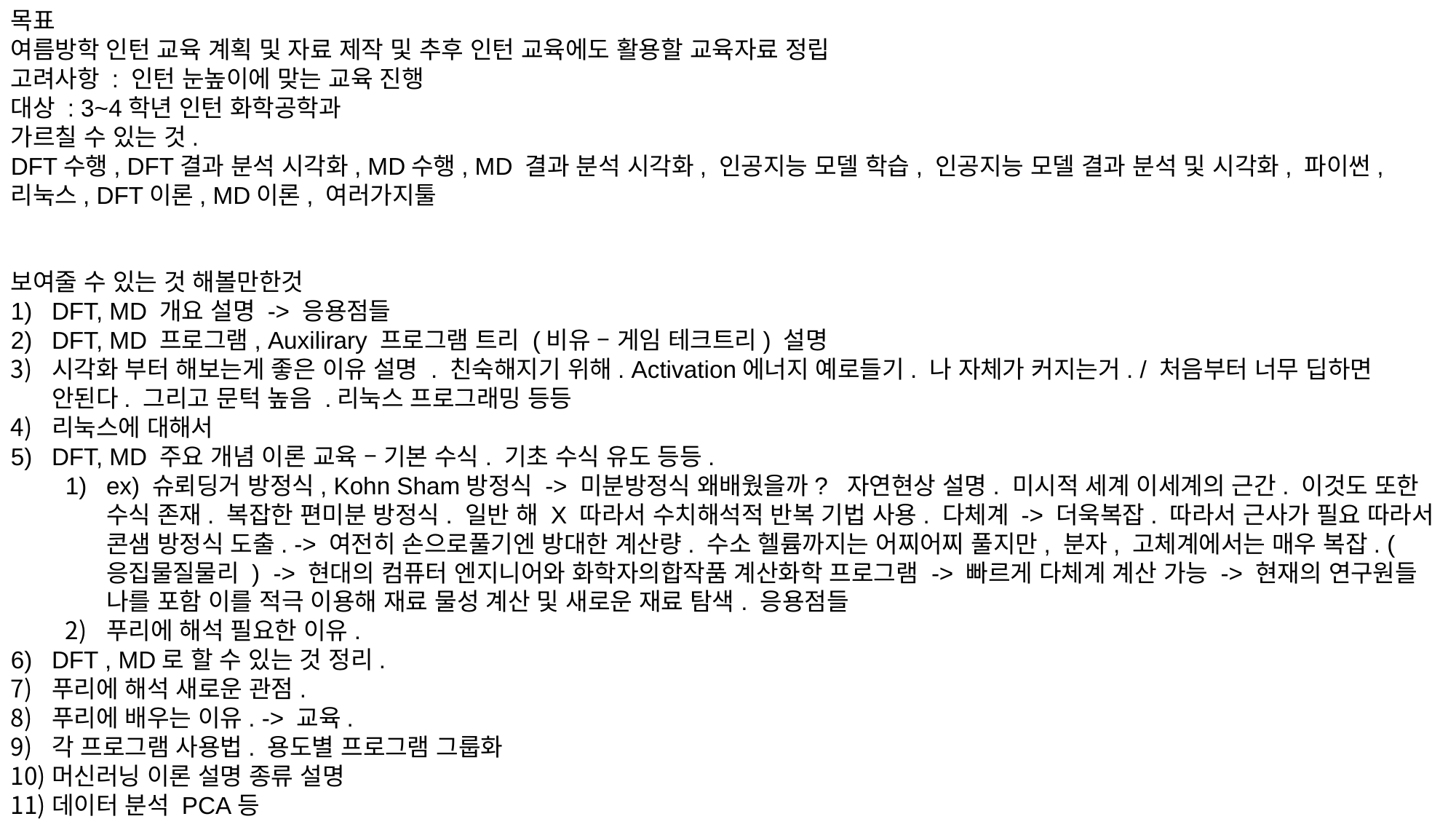

목표
여름방학 인턴 교육 계획 및 자료 제작 및 추후 인턴 교육에도 활용할 교육자료 정립
고려사항 : 인턴 눈높이에 맞는 교육 진행
대상 : 3~4학년 인턴 화학공학과
가르칠 수 있는 것.
DFT수행, DFT결과 분석 시각화, MD수행, MD 결과 분석 시각화, 인공지능 모델 학습, 인공지능 모델 결과 분석 및 시각화, 파이썬, 리눅스, DFT이론, MD이론, 여러가지툴

보여줄 수 있는 것 해볼만한것
DFT, MD 개요 설명 -> 응용점들
DFT, MD 프로그램, Auxilirary 프로그램 트리 (비유 – 게임 테크트리) 설명
시각화 부터 해보는게 좋은 이유 설명 . 친숙해지기 위해. Activation에너지 예로들기. 나 자체가 커지는거. / 처음부터 너무 딥하면 안된다. 그리고 문턱 높음 .리눅스 프로그래밍 등등
리눅스에 대해서
DFT, MD 주요 개념 이론 교육 – 기본 수식. 기초 수식 유도 등등.
ex) 슈뢰딩거 방정식, Kohn Sham방정식 -> 미분방정식 왜배웠을까?  자연현상 설명. 미시적 세계 이세계의 근간. 이것도 또한 수식 존재. 복잡한 편미분 방정식. 일반 해 X 따라서 수치해석적 반복 기법 사용. 다체계 -> 더욱복잡. 따라서 근사가 필요 따라서 콘샘 방정식 도출. -> 여전히 손으로풀기엔 방대한 계산량. 수소 헬륨까지는 어찌어찌 풀지만, 분자, 고체계에서는 매우 복잡. ( 응집물질물리 )  -> 현대의 컴퓨터 엔지니어와 화학자의합작품 계산화학 프로그램 -> 빠르게 다체계 계산 가능 -> 현재의 연구원들 나를 포함 이를 적극 이용해 재료 물성 계산 및 새로운 재료 탐색. 응용점들
푸리에 해석 필요한 이유.
DFT , MD로 할 수 있는 것 정리.
푸리에 해석 새로운 관점.
푸리에 배우는 이유. -> 교육.
각 프로그램 사용법. 용도별 프로그램 그룹화
머신러닝 이론 설명 종류 설명
데이터 분석 PCA등